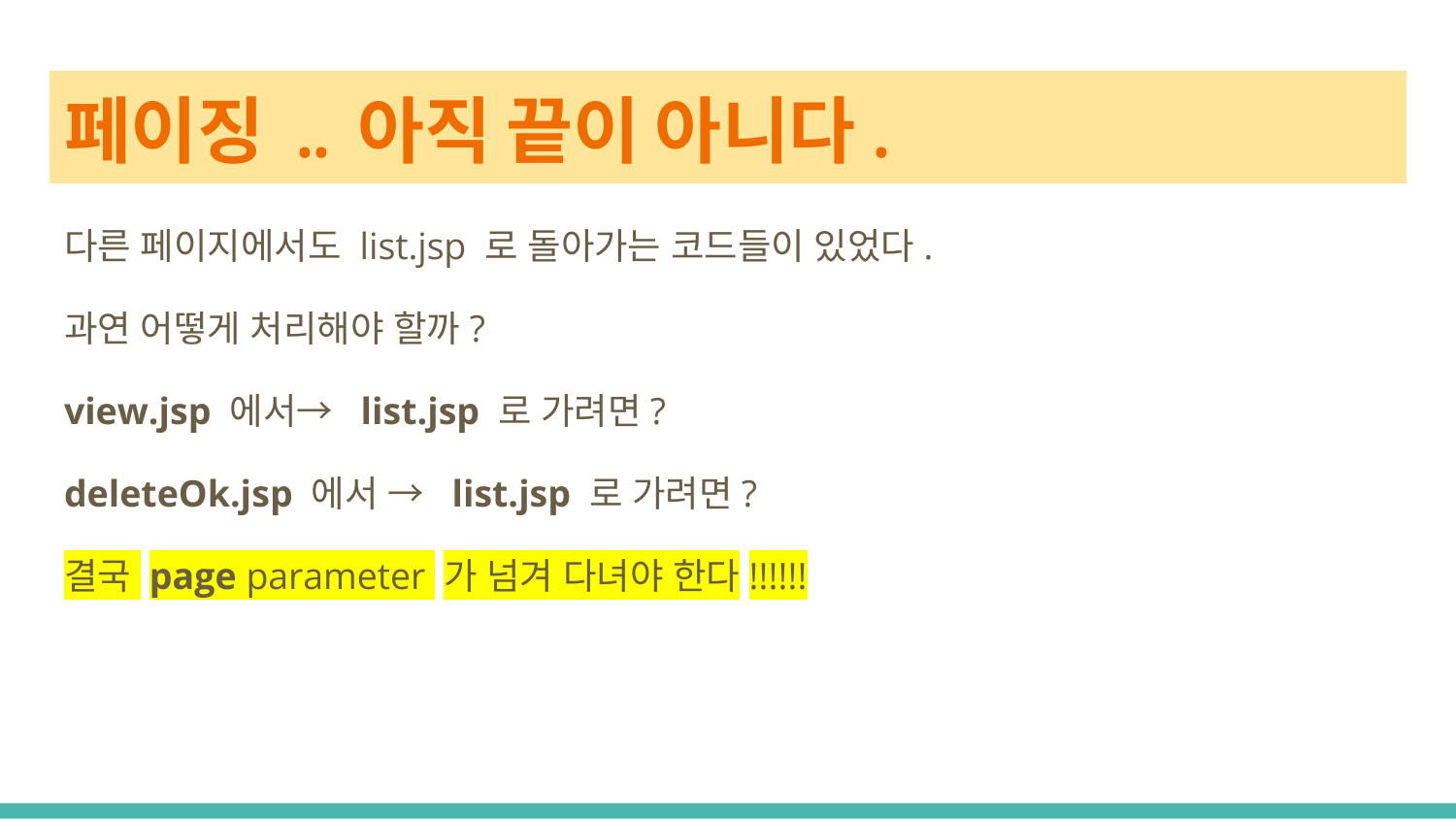

# 페이징 .. 아직 끝이 아니다.
다른 페이지에서도 list.jsp 로 돌아가는 코드들이 있었다.
과연 어떻게 처리해야 할까?
view.jsp 에서→  list.jsp 로 가려면?
deleteOk.jsp 에서 →  list.jsp 로 가려면?
결국 page parameter 가 넘겨 다녀야 한다!!!!!!